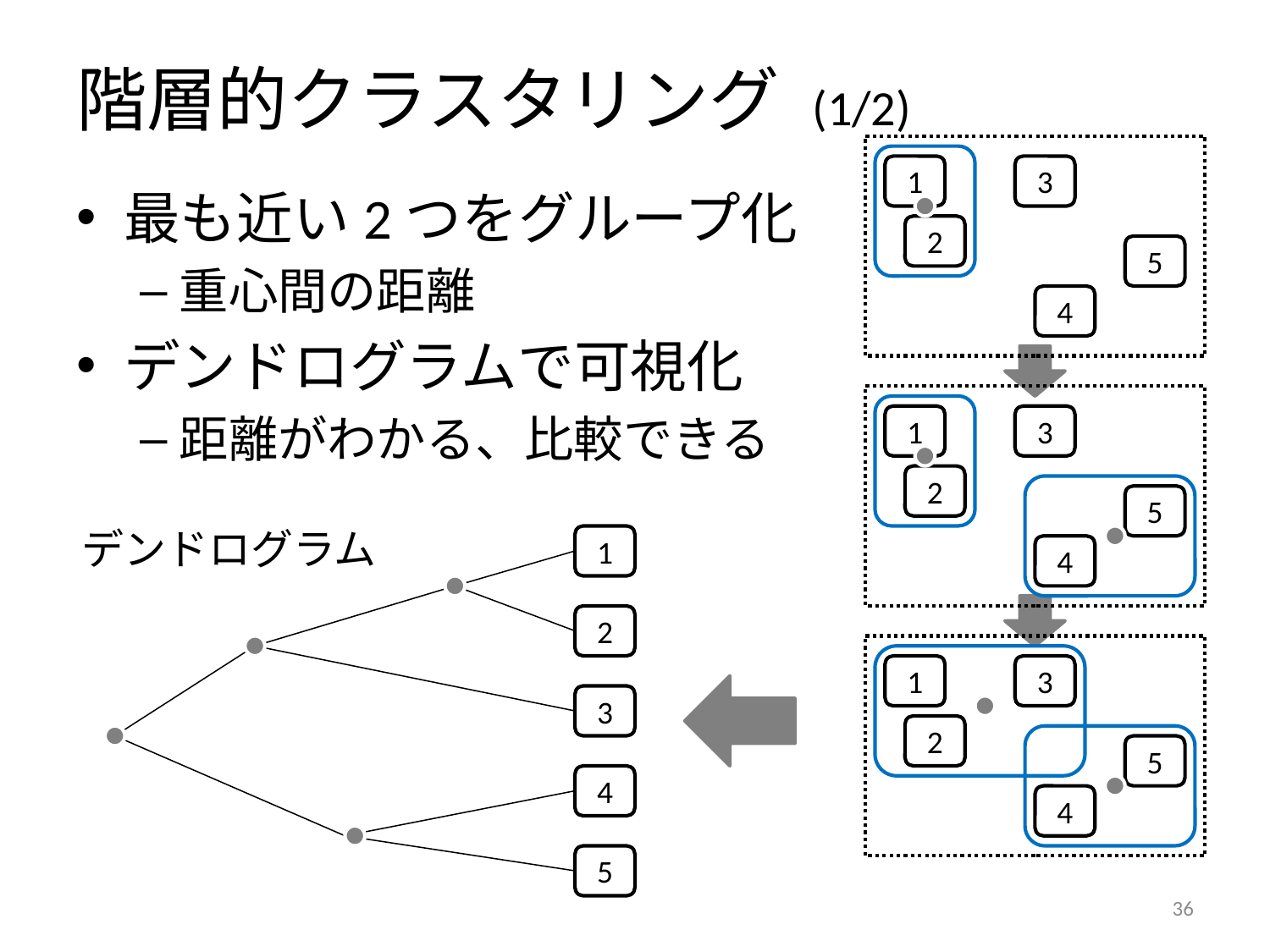

# 階層的クラスタリング (1/2)

1
3
最も近い2つをグループ化
重心間の距離
デンドログラムで可視化
距離がわかる、比較できる

2
5
4

1
3
2
5
4

デンドログラム
1

2

1
3
2
5
4

3

4

5
36